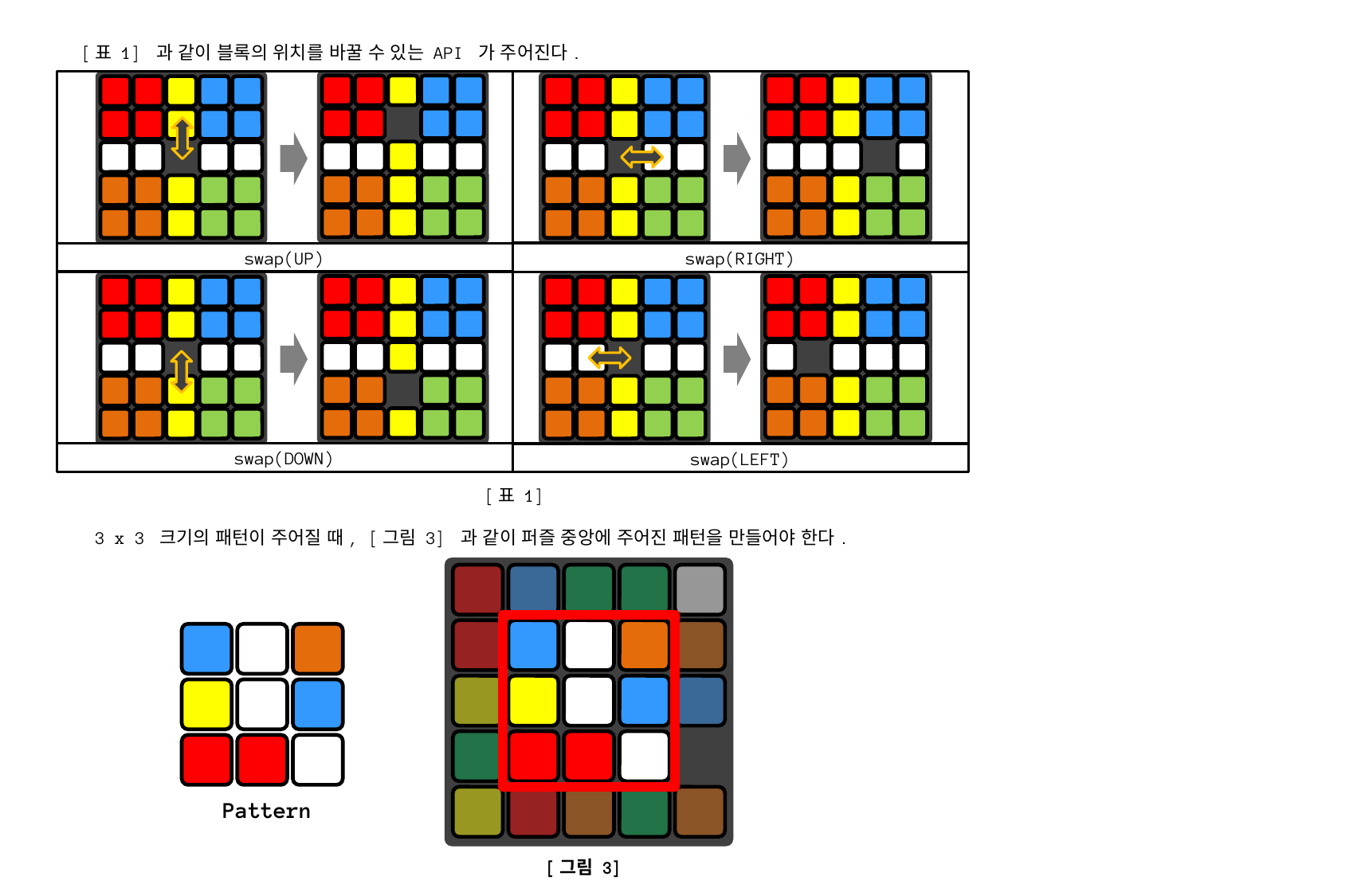

[표 1] 과 같이 블록의 위치를 바꿀 수 있는 API 가 주어진다.

swap(UP)
swap(RIGHT)

swap(DOWN)
swap(LEFT)
[표 1]
3 x 3 크기의 패턴이 주어질 때, [그림 3] 과 같이 퍼즐 중앙에 주어진 패턴을 만들어야 한다.

Pattern

[그림 3]